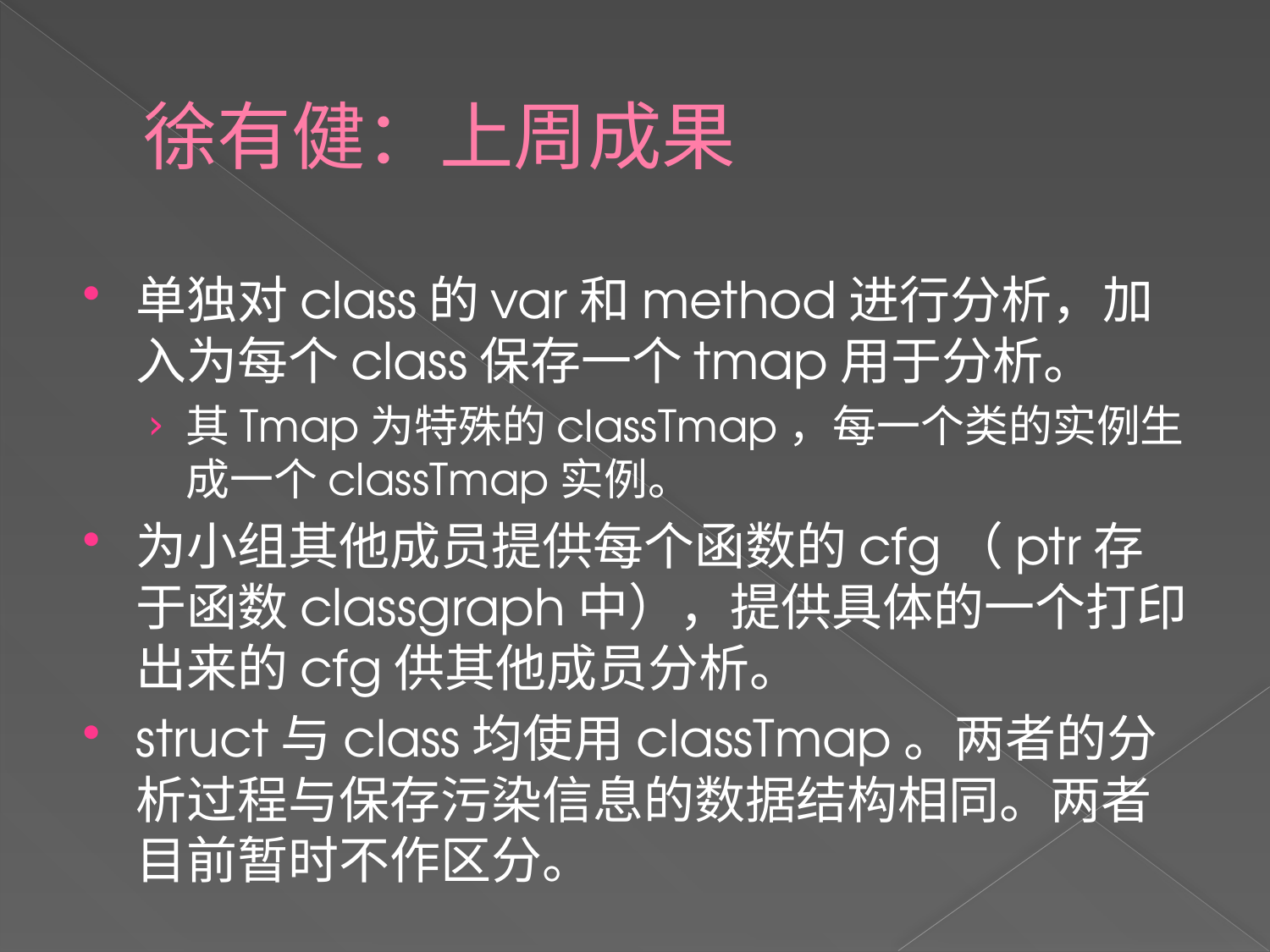

# 徐有健：上周成果
单独对class的var和method进行分析，加入为每个class保存一个tmap用于分析。
其Tmap为特殊的classTmap，每一个类的实例生成一个classTmap实例。
为小组其他成员提供每个函数的cfg（ptr存于函数classgraph中），提供具体的一个打印出来的cfg供其他成员分析。
struct与class均使用classTmap。两者的分析过程与保存污染信息的数据结构相同。两者目前暂时不作区分。